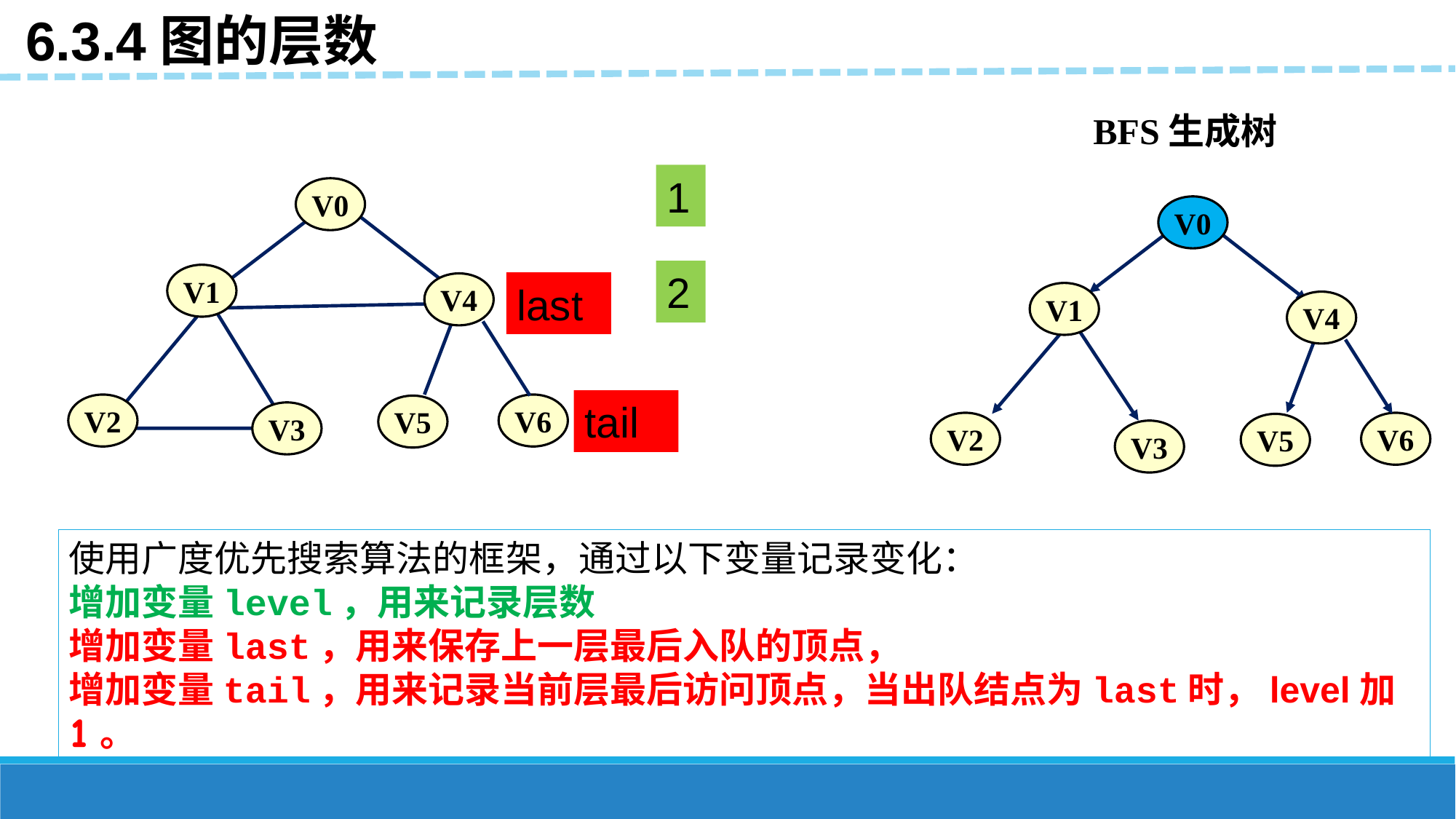

6.3.4图的层数
BFS生成树
1
V0
V0

2
V1
last
V4
V1
V4

tail
V2
V6
V5
V3
V2
V6
V5
V3

使用广度优先搜索算法的框架，通过以下变量记录变化：
增加变量level，用来记录层数
增加变量last，用来保存上一层最后入队的顶点，
增加变量tail，用来记录当前层最后访问顶点，当出队结点为last时，level加1。